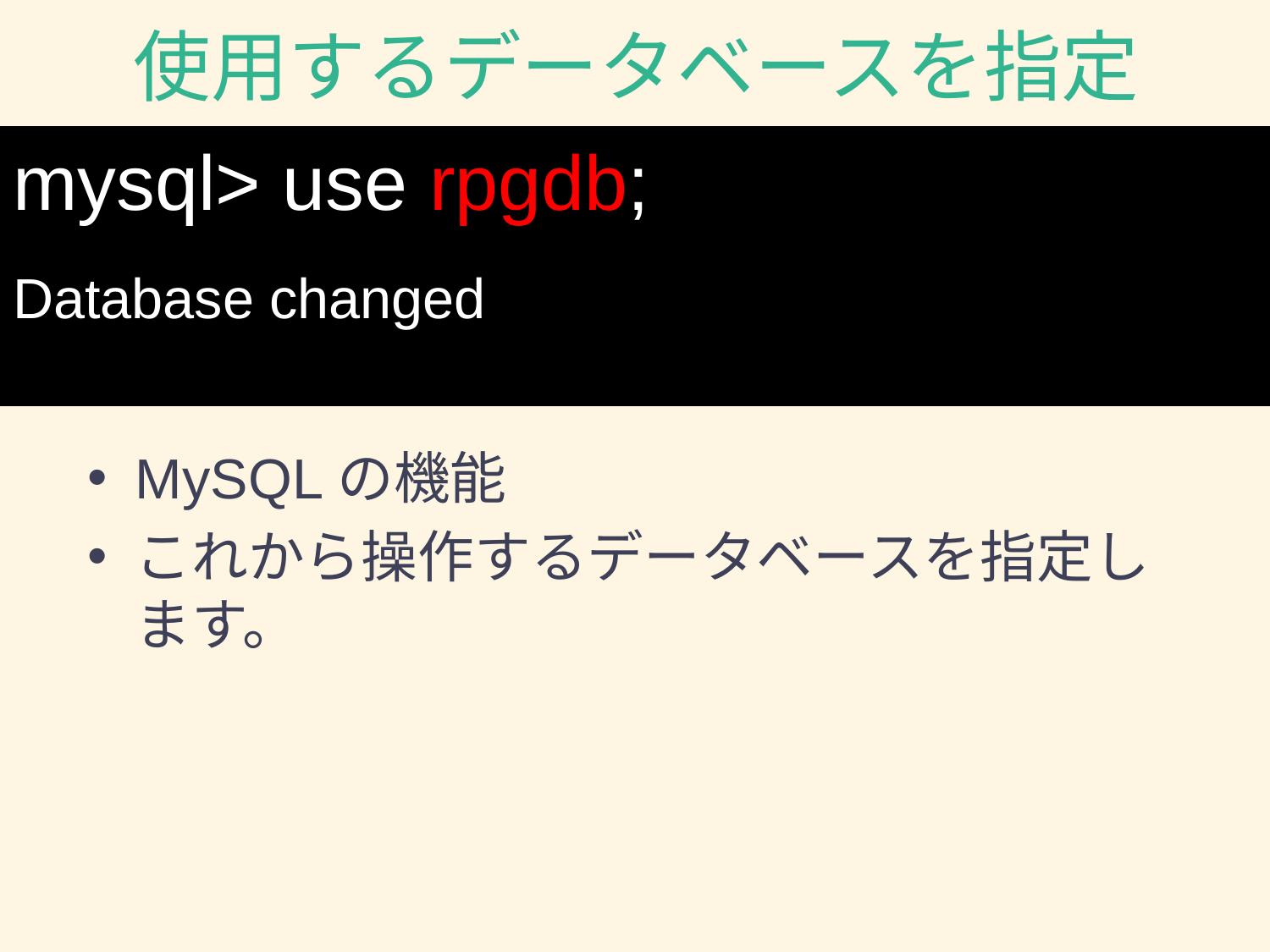

# 使用するデータベースを指定
mysql> use rpgdb;
﻿﻿﻿Database changed
MySQLの機能
これから操作するデータベースを指定します。